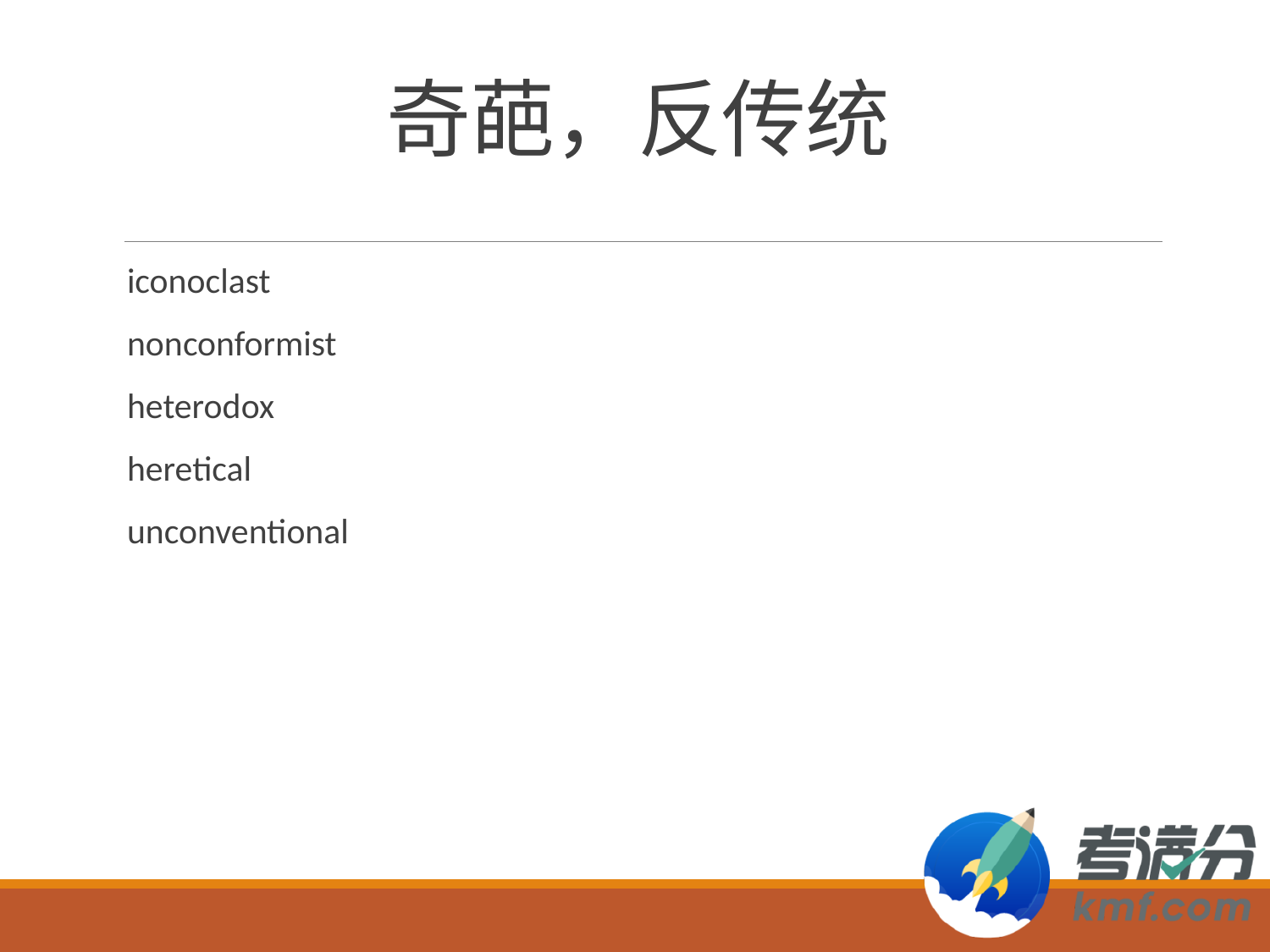

# 奇葩，反传统
iconoclast
nonconformist
heterodox
heretical
unconventional